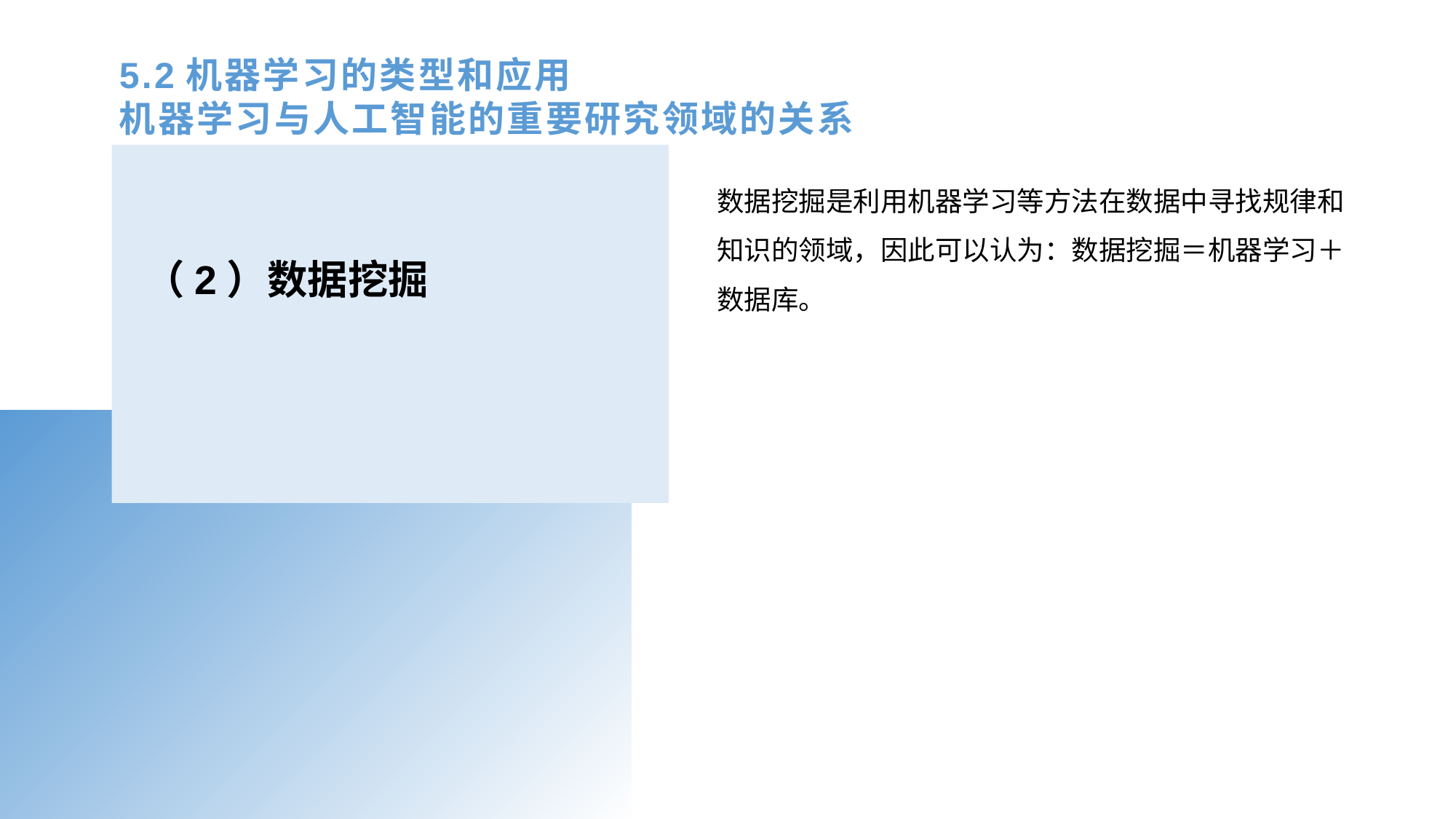

5.2机器学习的类型和应用
机器学习与人工智能的重要研究领域的关系

数据挖掘是利用机器学习等方法在数据中寻找规律和知识的领域，因此可以认为：数据挖掘＝机器学习＋数据库。
（2）数据挖掘